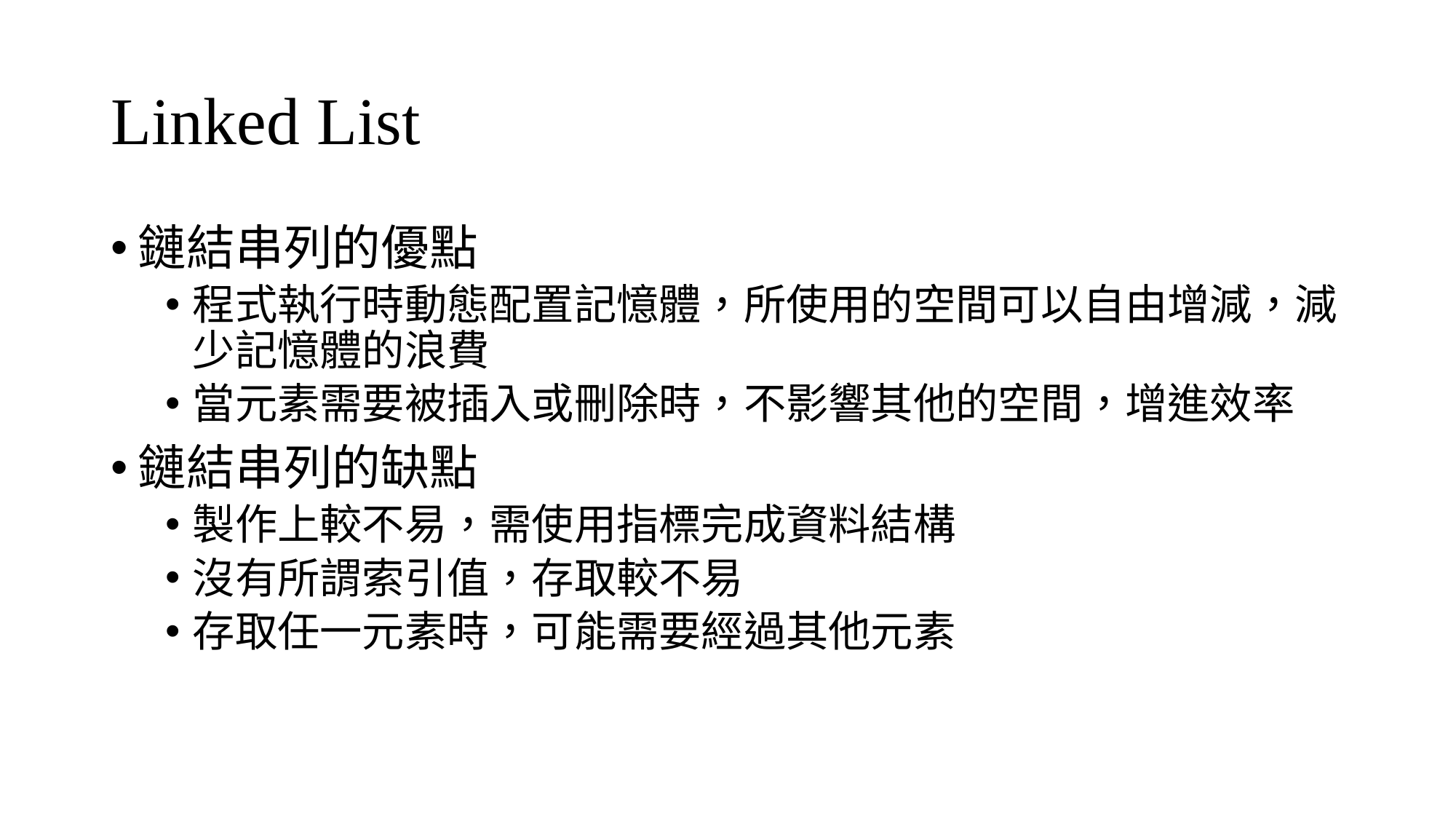

# Linked List
鏈結串列的優點
程式執行時動態配置記憶體，所使用的空間可以自由增減，減少記憶體的浪費
當元素需要被插入或刪除時，不影響其他的空間，增進效率
鏈結串列的缺點
製作上較不易，需使用指標完成資料結構
沒有所謂索引值，存取較不易
存取任一元素時，可能需要經過其他元素